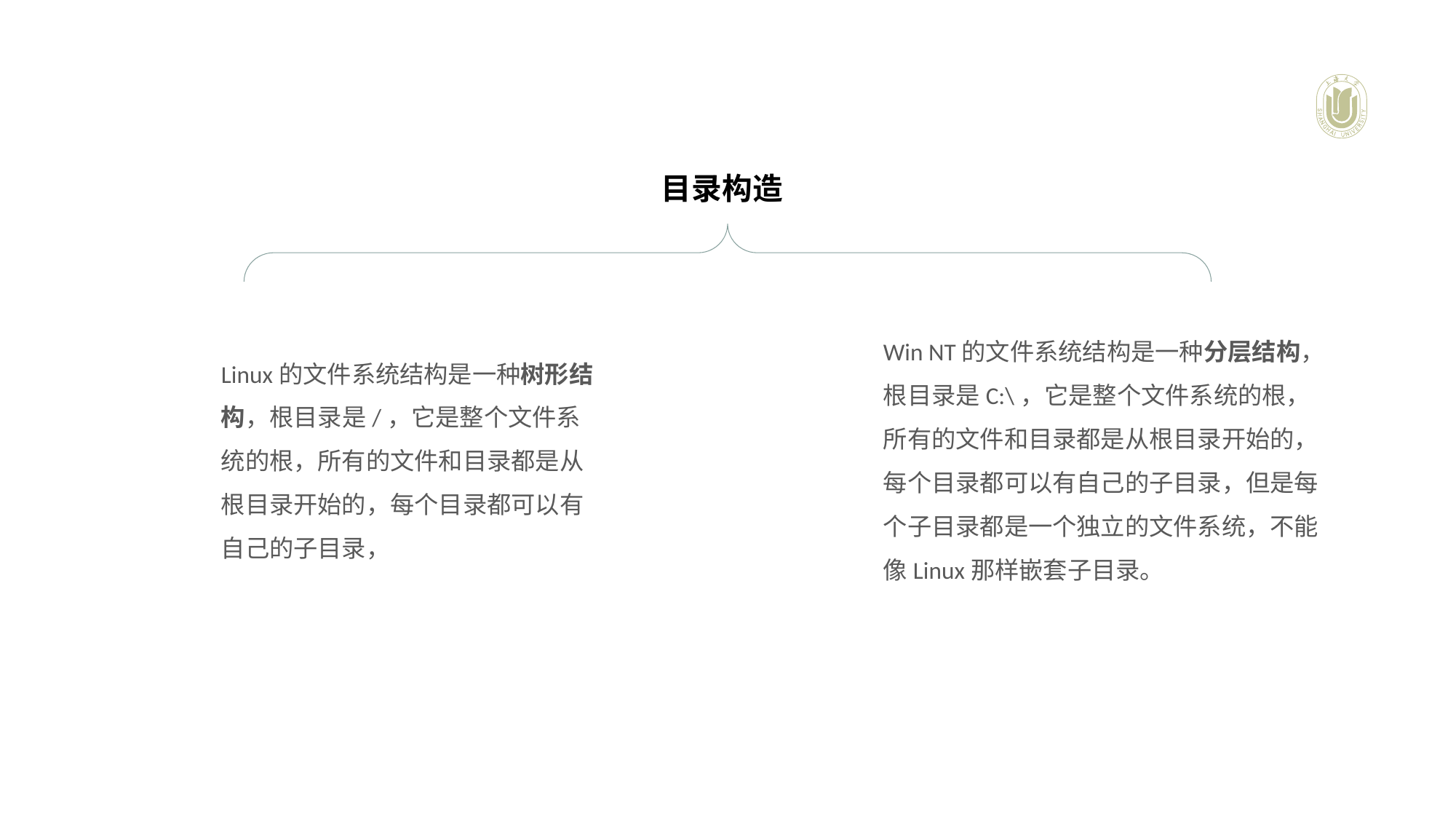

目录构造
Win NT的文件系统结构是一种分层结构，根目录是C:\，它是整个文件系统的根，所有的文件和目录都是从根目录开始的，每个目录都可以有自己的子目录，但是每个子目录都是一个独立的文件系统，不能像Linux那样嵌套子目录。
Linux的文件系统结构是一种树形结构，根目录是/，它是整个文件系统的根，所有的文件和目录都是从根目录开始的，每个目录都可以有自己的子目录，